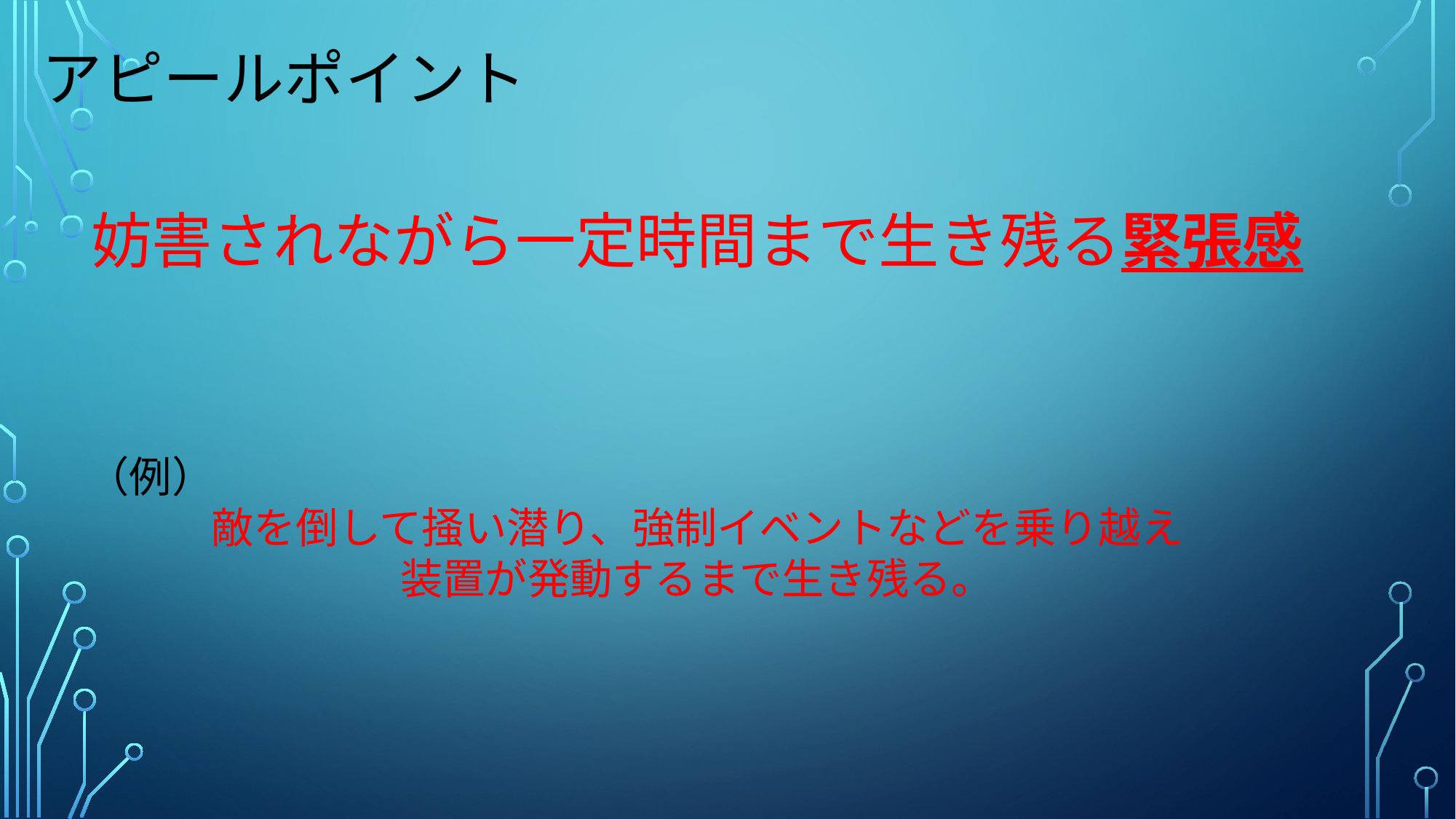

アピールポイント
妨害されながら一定時間まで生き残る緊張感
（例）
敵を倒して掻い潜り、強制イベントなどを乗り越え
装置が発動するまで生き残る。